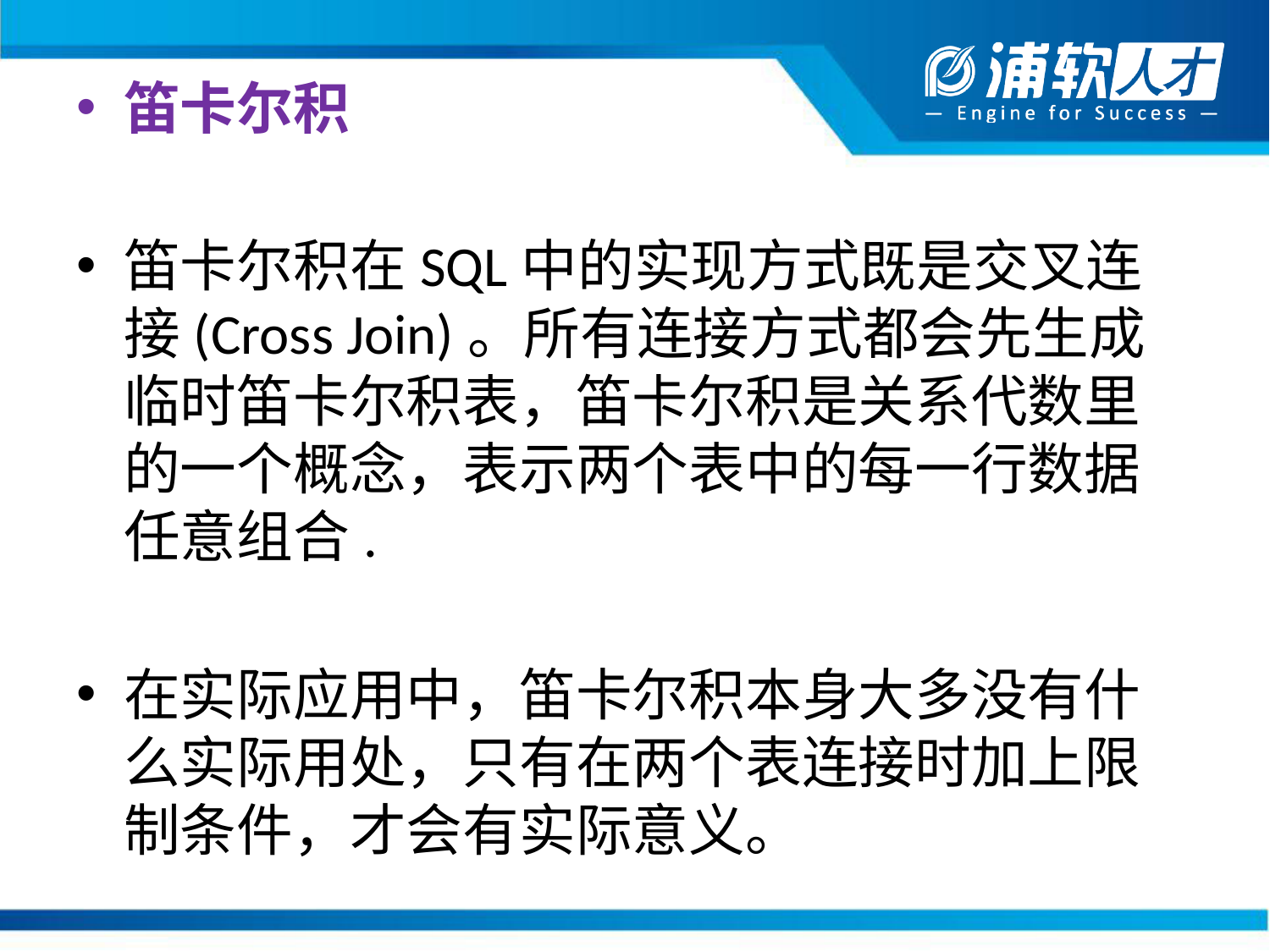

笛卡尔积

笛卡尔积在SQL中的实现方式既是交叉连接(Cross Join)。所有连接方式都会先生成临时笛卡尔积表，笛卡尔积是关系代数里的一个概念，表示两个表中的每一行数据任意组合.

在实际应用中，笛卡尔积本身大多没有什么实际用处，只有在两个表连接时加上限制条件，才会有实际意义。